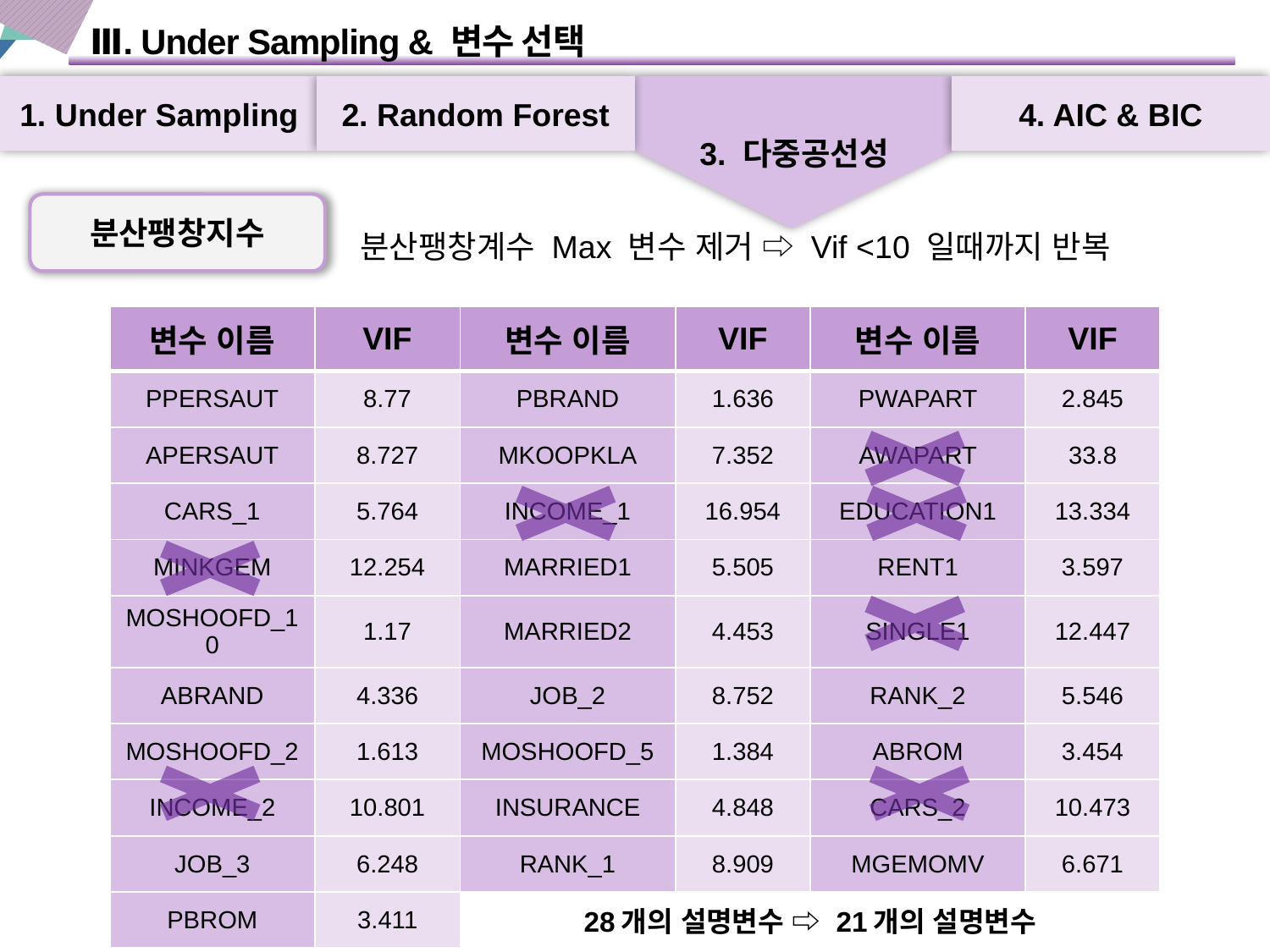

Ⅲ. Under Sampling & 변수 선택
2. Random Forest
1. Under Sampling
3. 다중공선성
4. AIC & BIC
분산팽창지수
분산팽창계수 Max 변수 제거 ⇨ Vif <10 일때까지 반복
| 변수 이름 | VIF | 변수 이름 | VIF | 변수 이름 | VIF |
| --- | --- | --- | --- | --- | --- |
| PPERSAUT | 8.77 | PBRAND | 1.636 | PWAPART | 2.845 |
| APERSAUT | 8.727 | MKOOPKLA | 7.352 | AWAPART | 33.8 |
| CARS\_1 | 5.764 | INCOME\_1 | 16.954 | EDUCATION1 | 13.334 |
| MINKGEM | 12.254 | MARRIED1 | 5.505 | RENT1 | 3.597 |
| MOSHOOFD\_10 | 1.17 | MARRIED2 | 4.453 | SINGLE1 | 12.447 |
| ABRAND | 4.336 | JOB\_2 | 8.752 | RANK\_2 | 5.546 |
| MOSHOOFD\_2 | 1.613 | MOSHOOFD\_5 | 1.384 | ABROM | 3.454 |
| INCOME\_2 | 10.801 | INSURANCE | 4.848 | CARS\_2 | 10.473 |
| JOB\_3 | 6.248 | RANK\_1 | 8.909 | MGEMOMV | 6.671 |
| PBROM | 3.411 | 28개의 설명변수 ⇨ 21개의 설명변수 |  |  |  |